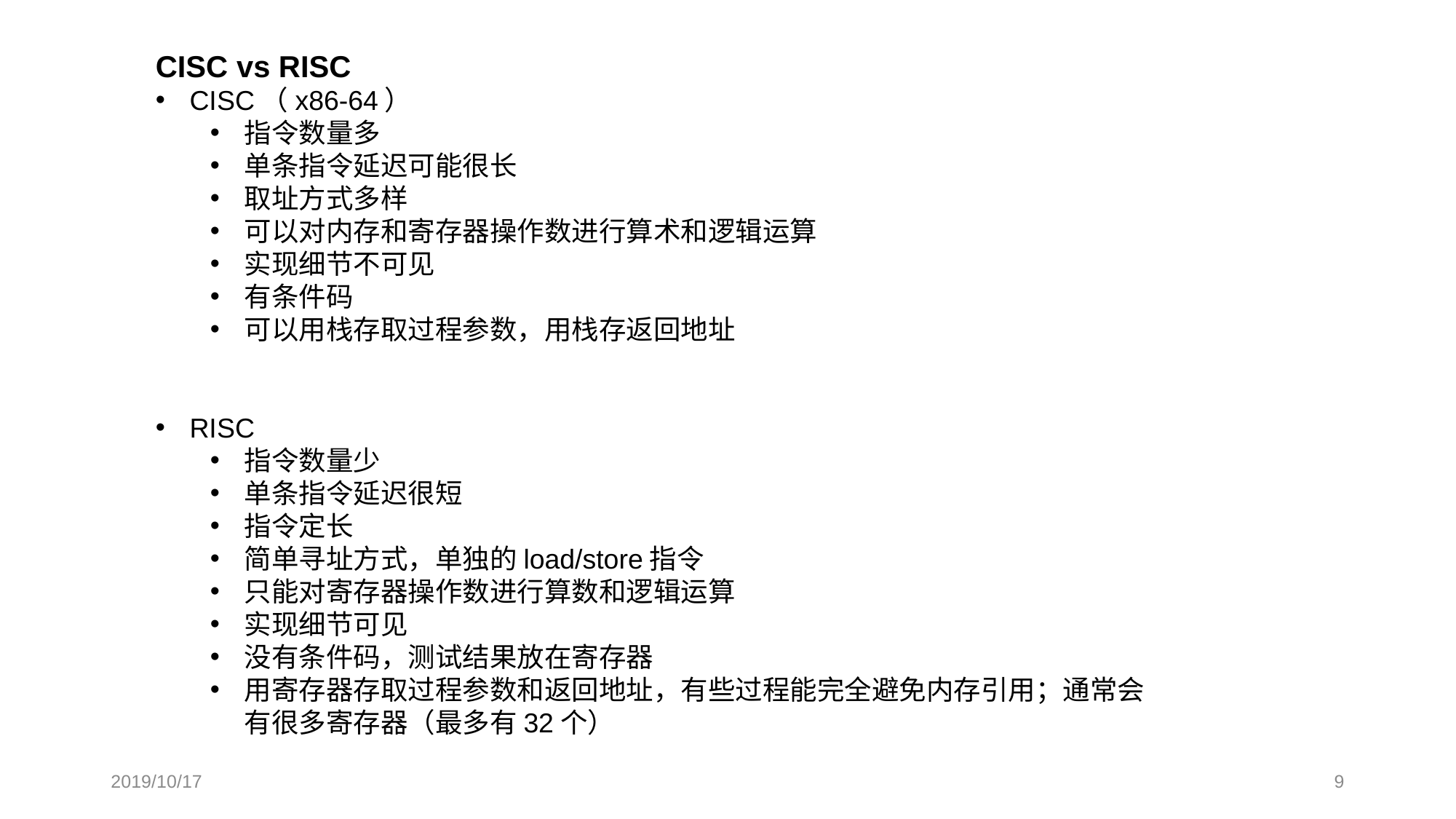

CISC vs RISC
CISC（x86-64）
指令数量多
单条指令延迟可能很长
取址方式多样
可以对内存和寄存器操作数进行算术和逻辑运算
实现细节不可见
有条件码
可以用栈存取过程参数，用栈存返回地址

RISC
指令数量少
单条指令延迟很短
指令定长
简单寻址方式，单独的load/store指令
只能对寄存器操作数进行算数和逻辑运算
实现细节可见
没有条件码，测试结果放在寄存器
用寄存器存取过程参数和返回地址，有些过程能完全避免内存引用；通常会有很多寄存器（最多有32个）
2019/10/17
9